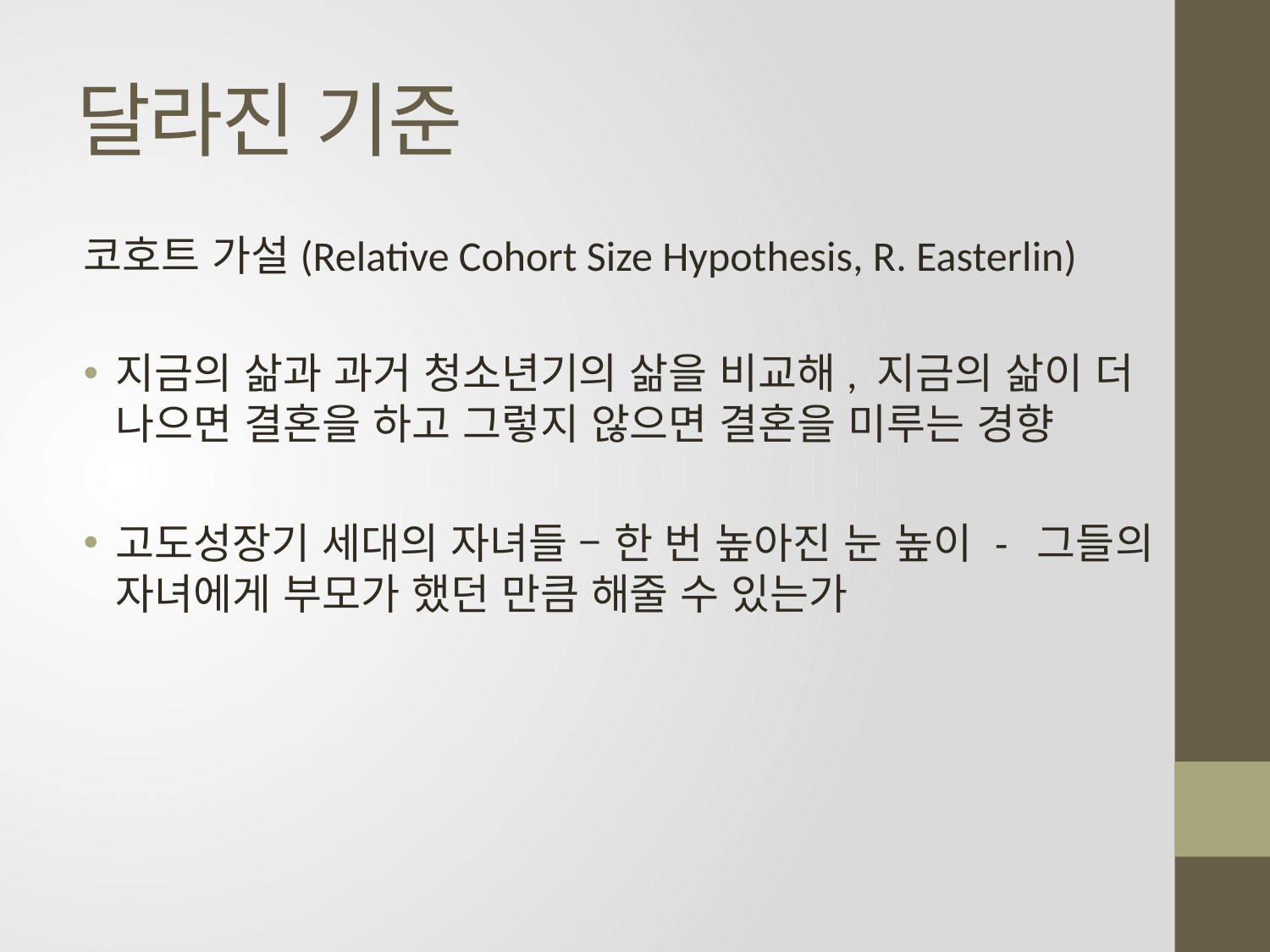

# 달라진 기준
코호트 가설(Relative Cohort Size Hypothesis, R. Easterlin)

지금의 삶과 과거 청소년기의 삶을 비교해, 지금의 삶이 더 나으면 결혼을 하고 그렇지 않으면 결혼을 미루는 경향

고도성장기 세대의 자녀들 – 한 번 높아진 눈 높이 -  그들의 자녀에게 부모가 했던 만큼 해줄 수 있는가